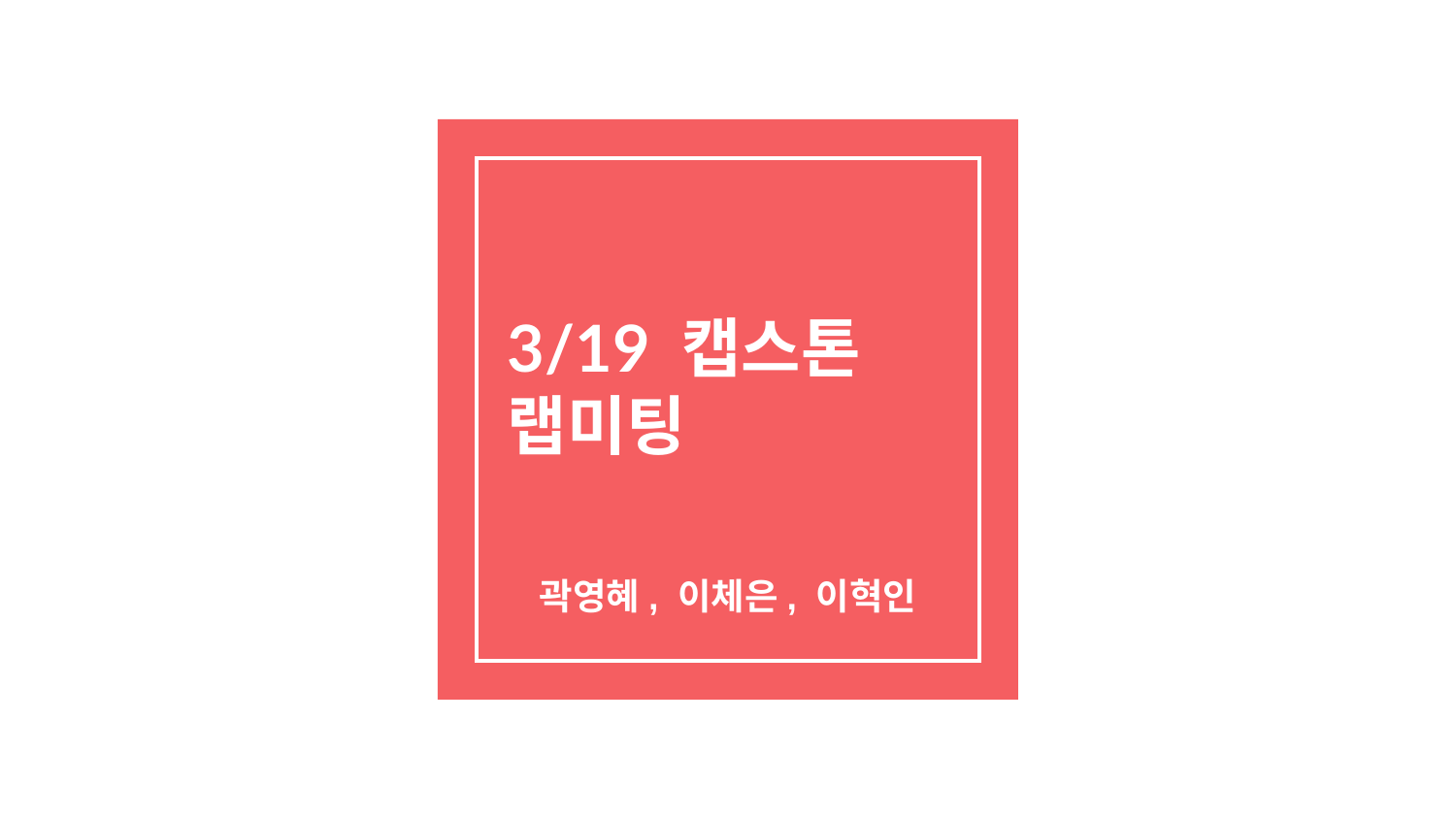

# 3/19 캡스톤 랩미팅
곽영혜, 이체은, 이혁인